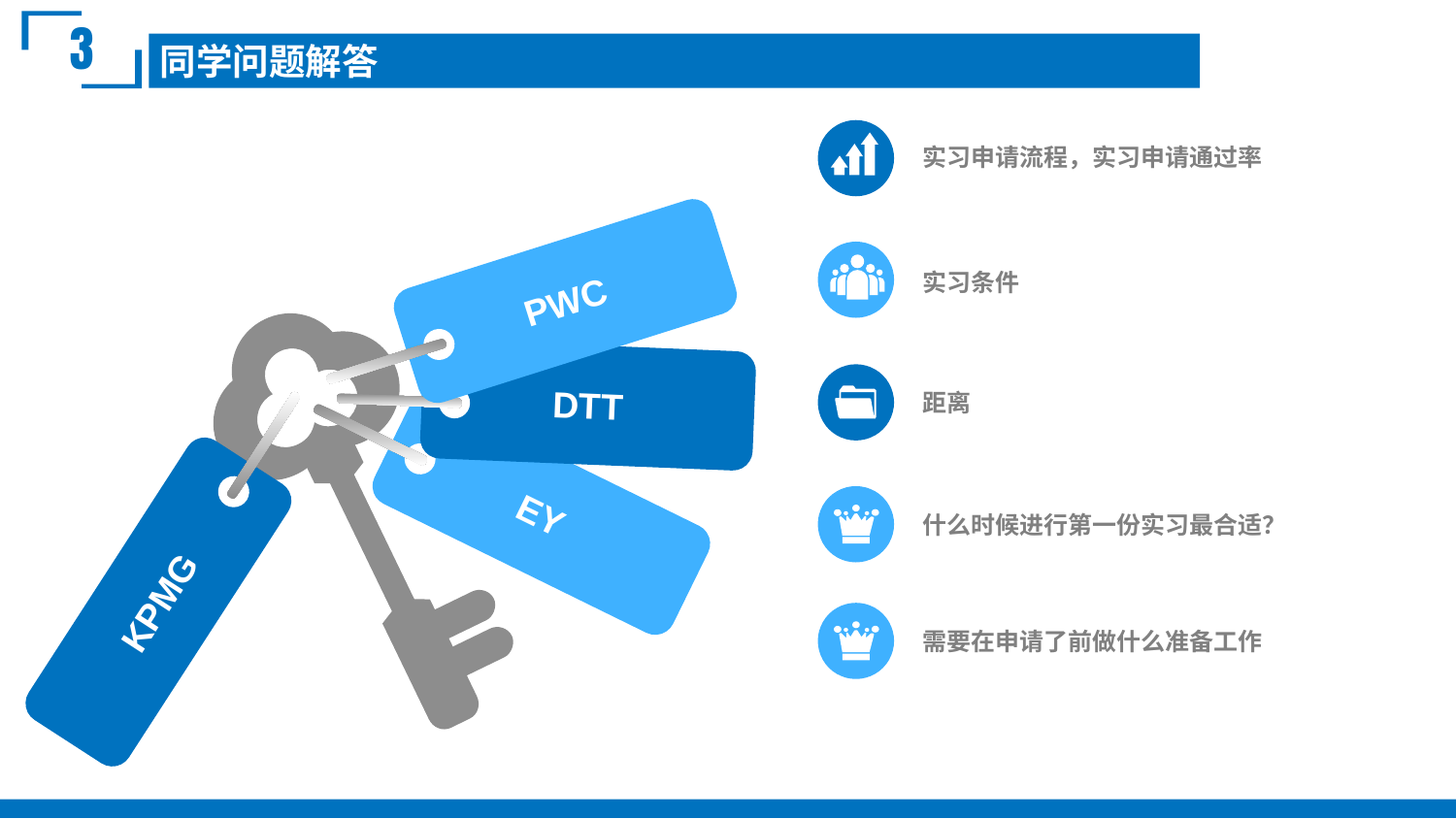

3
同学问题解答

实习申请流程，实习申请通过率

实习条件

PWC

DTT

距离

EY

什么时候进行第一份实习最合适？

KPMG

需要在申请了前做什么准备工作